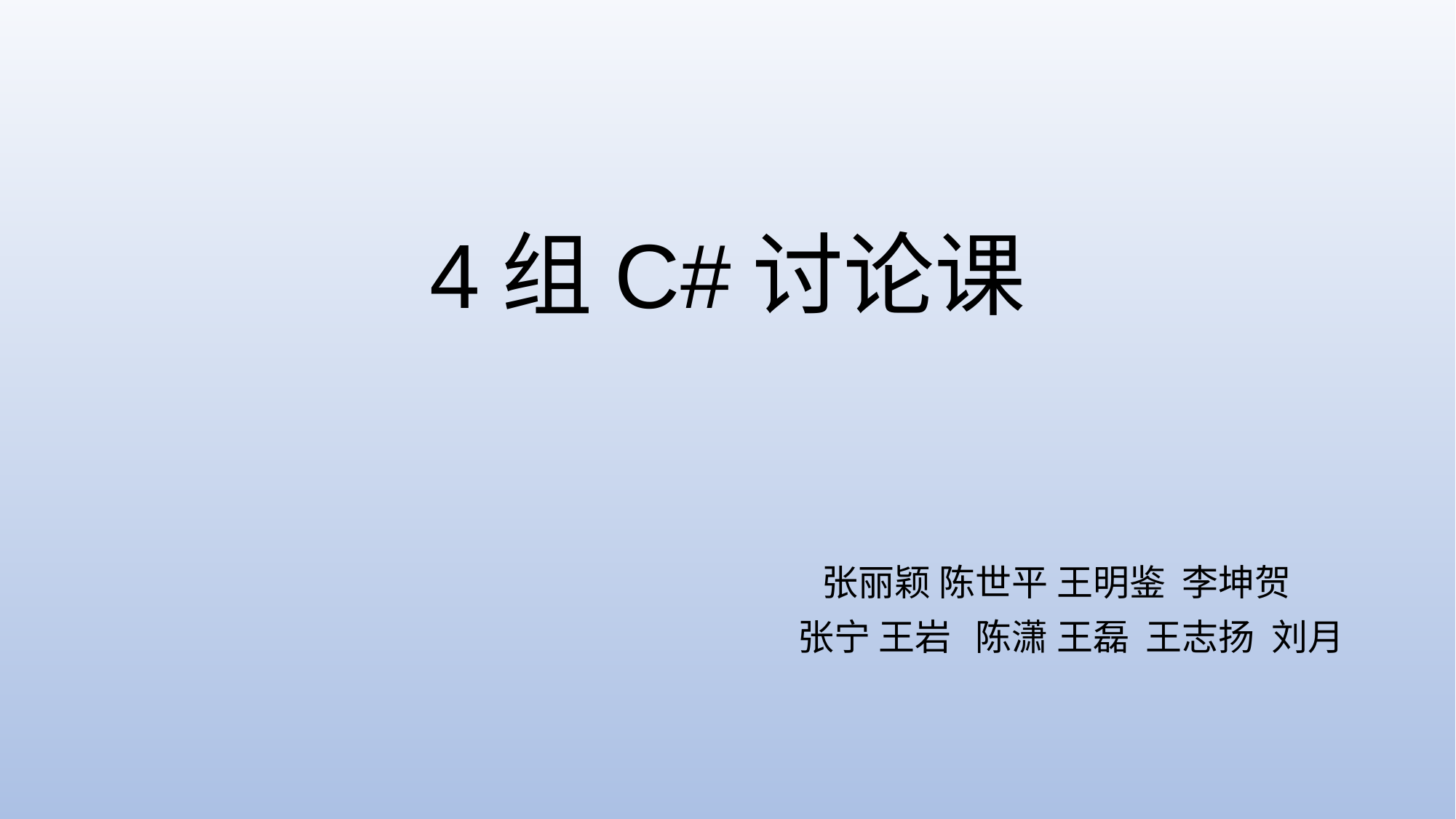

# 4组C#讨论课
    张丽颖 陈世平 王明鉴  李坤贺
 张宁 王岩   陈潇 王磊  王志扬  刘月